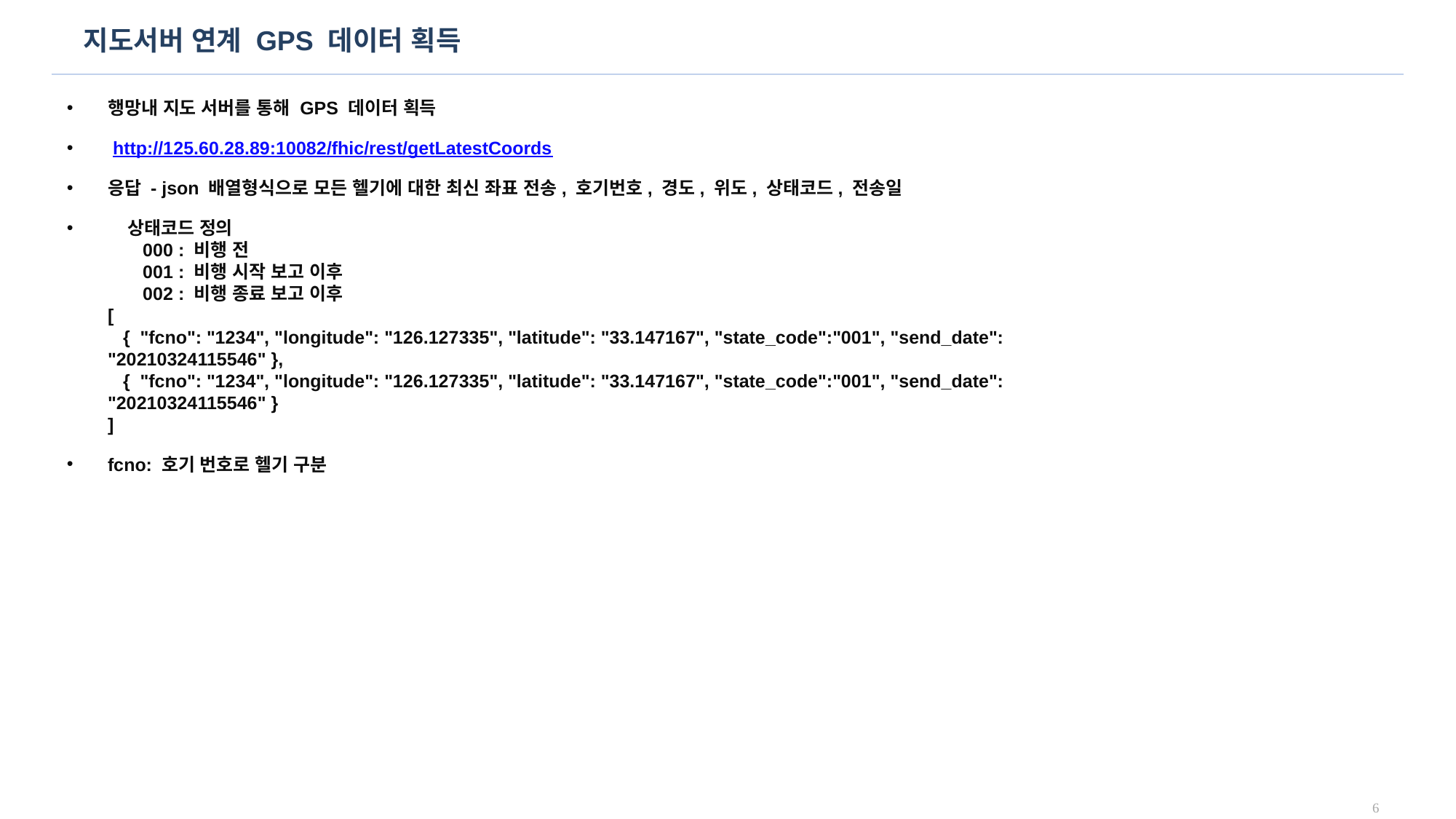

# 지도서버 연계 GPS 데이터 획득
행망내 지도 서버를 통해 GPS 데이터 획득
 http://125.60.28.89:10082/fhic/rest/getLatestCoords
응답 - json 배열형식으로 모든 헬기에 대한 최신 좌표 전송, 호기번호, 경도, 위도, 상태코드, 전송일
   상태코드 정의
      000 : 비행 전
      001 : 비행 시작 보고 이후
      002 : 비행 종료 보고 이후
[
   {  "fcno": "1234", "longitude": "126.127335", "latitude": "33.147167", "state_code":"001", "send_date": "20210324115546" },
   {  "fcno": "1234", "longitude": "126.127335", "latitude": "33.147167", "state_code":"001", "send_date": "20210324115546" }
]
fcno: 호기 번호로 헬기 구분

6